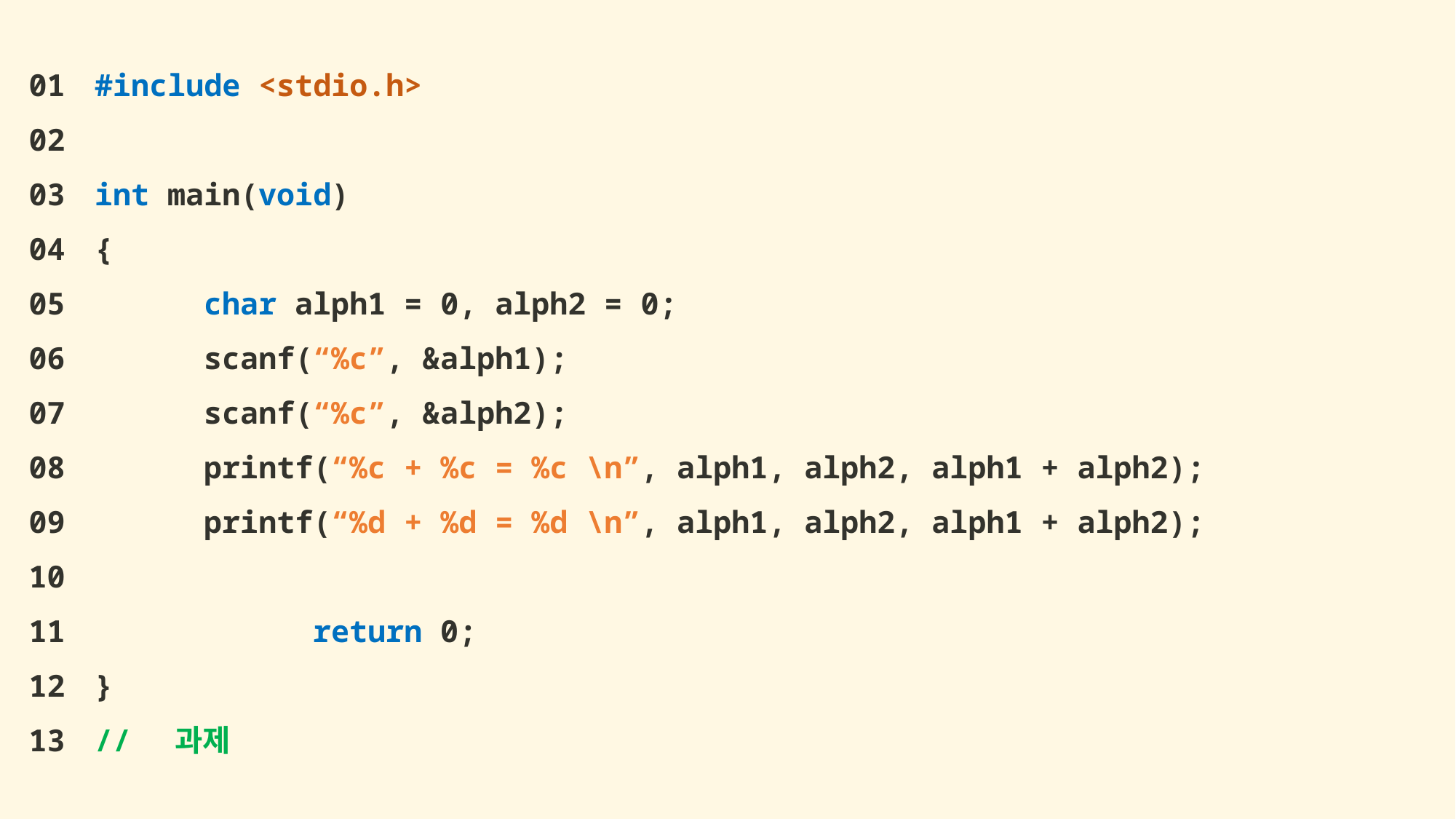

01
02
03
04
05
06
07
08
09
10
11
12
13
#include <stdio.h>

int main(void)
{
	char alph1 = 0, alph2 = 0;
	scanf(“%c”, &alph1);
	scanf(“%c”, &alph2);
	printf(“%c + %c = %c \n”, alph1, alph2, alph1 + alph2);
	printf(“%d + %d = %d \n”, alph1, alph2, alph1 + alph2);

		return 0;
}
//  과제